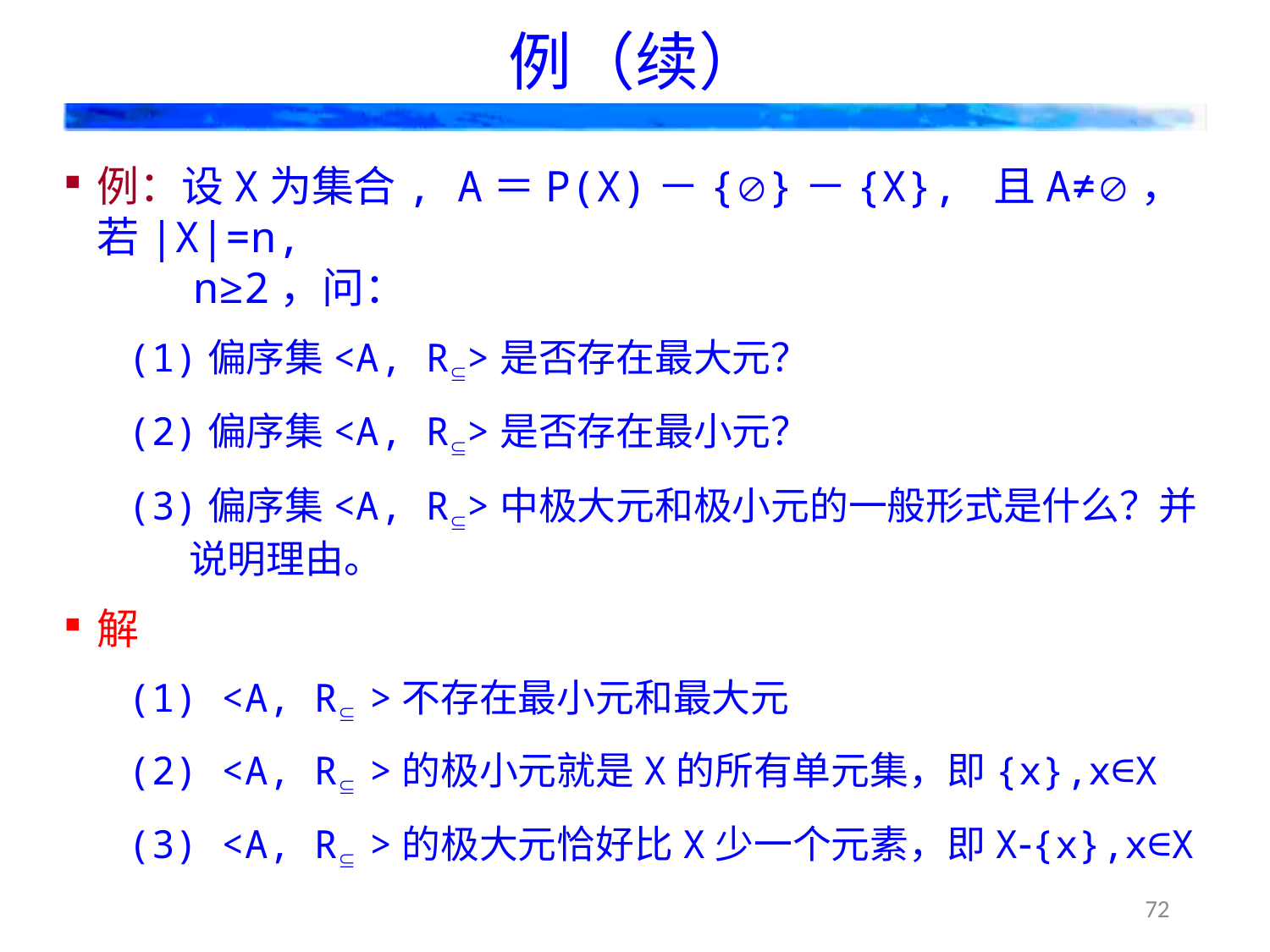

# 例（续）
例：设X为集合, A＝P(X)－{∅}－{X}, 且A≠∅，若|X|=n,
 n≥2，问：
(1)偏序集<A, R⊆>是否存在最大元？
(2)偏序集<A, R⊆>是否存在最小元？
(3)偏序集<A, R⊆>中极大元和极小元的一般形式是什么？并说明理由。
解
(1) <A, R⊆ >不存在最小元和最大元
(2) <A, R⊆ >的极小元就是X的所有单元集，即{x},x∈X
(3) <A, R⊆ >的极大元恰好比X少一个元素，即X−{x},x∈X
72